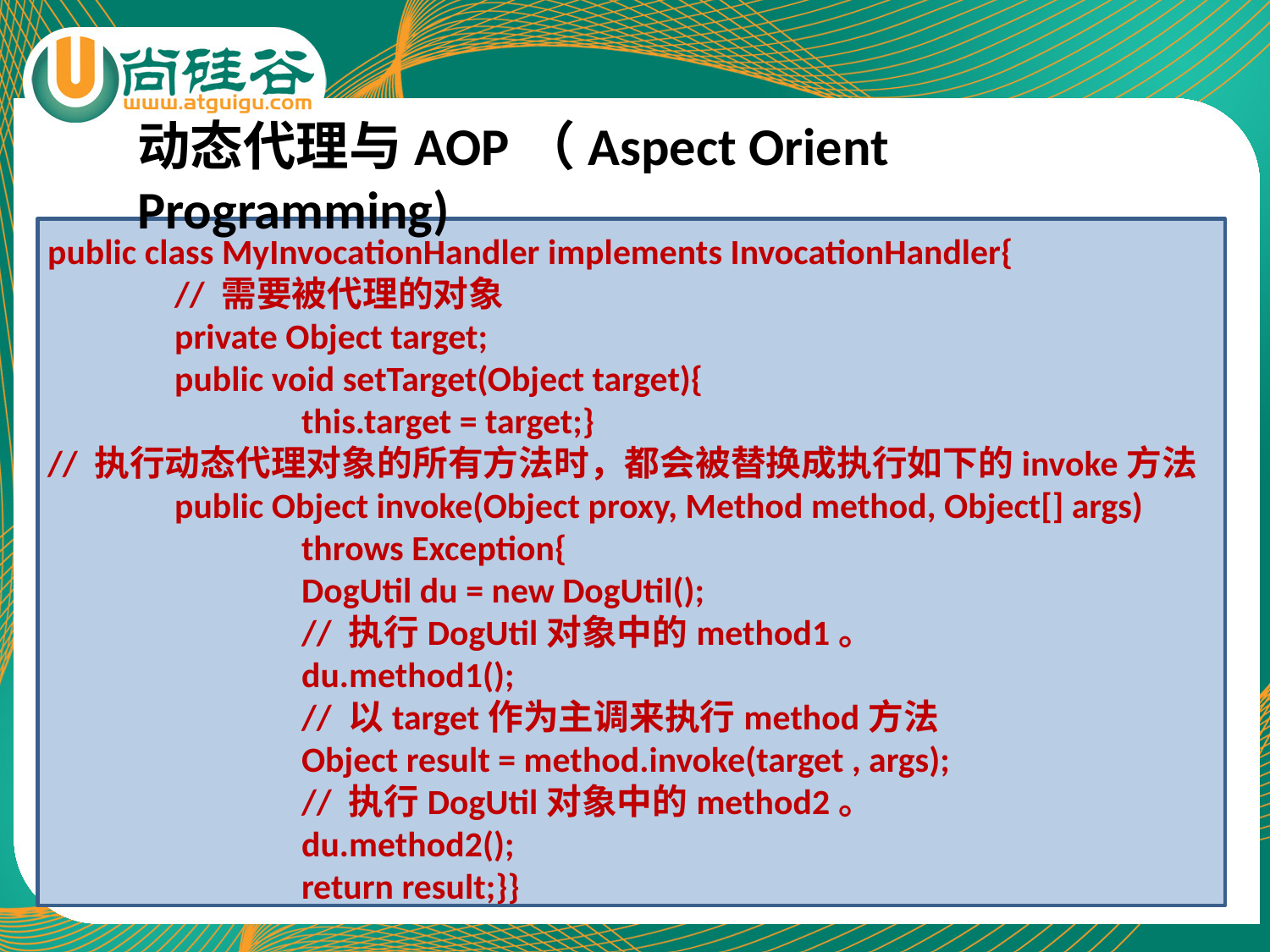

动态代理与AOP（Aspect Orient Programming)

public class MyInvocationHandler implements InvocationHandler{
	// 需要被代理的对象
	private Object target;
	public void setTarget(Object target){
		this.target = target;}
// 执行动态代理对象的所有方法时，都会被替换成执行如下的invoke方法
	public Object invoke(Object proxy, Method method, Object[] args)
		throws Exception{
		DogUtil du = new DogUtil();
		// 执行DogUtil对象中的method1。
		du.method1();
		// 以target作为主调来执行method方法
		Object result = method.invoke(target , args);
		// 执行DogUtil对象中的method2。
		du.method2();
		return result;}}